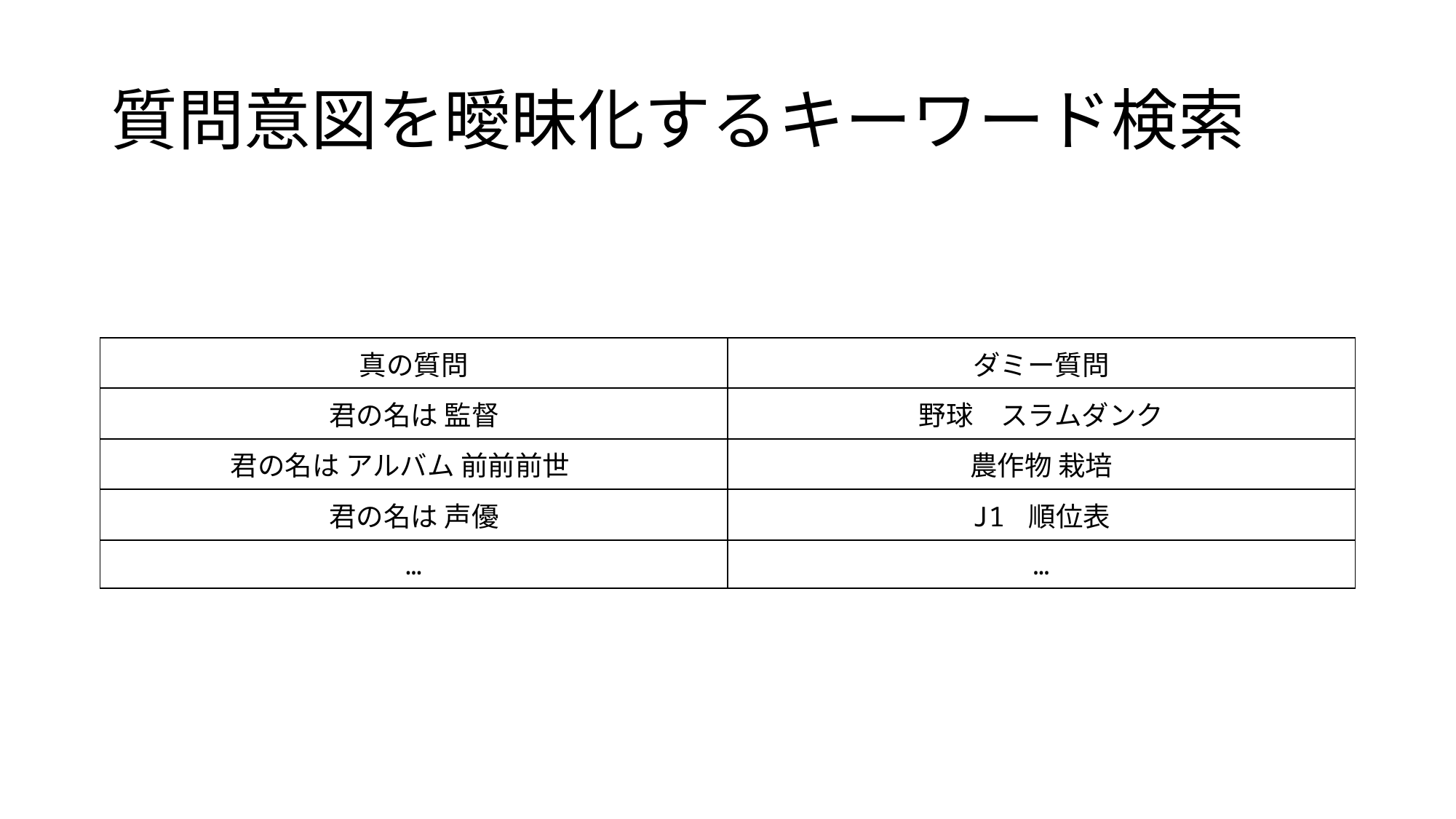

# 質問意図を曖昧化するキーワード検索
| 真の質問 | ダミー質問 |
| --- | --- |
| 君の名は 監督 | 野球　スラムダンク |
| 君の名は アルバム 前前前世 | 農作物 栽培 |
| 君の名は 声優 | J1 順位表 |
| … | … |